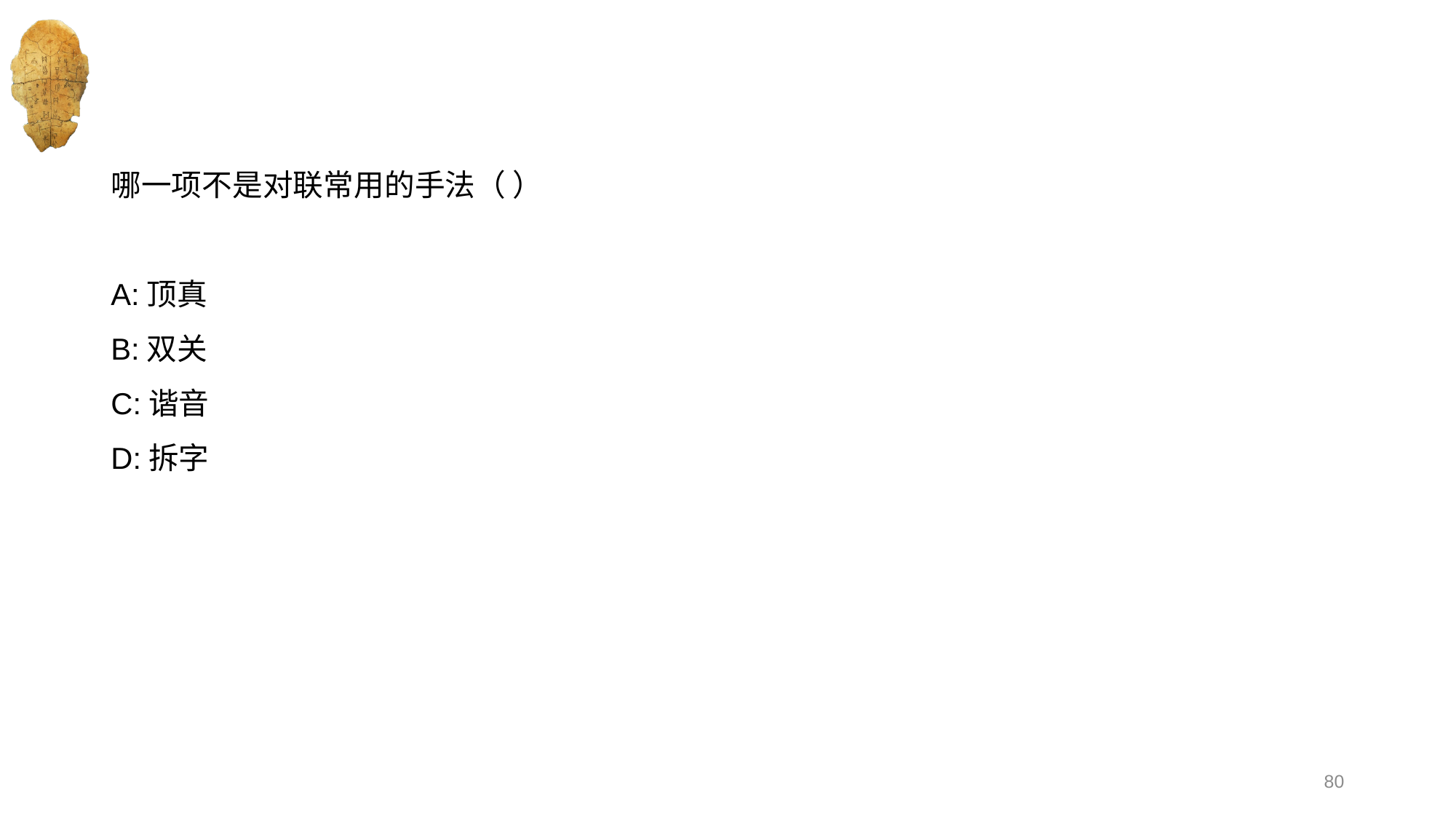

#
哪一项不是对联常用的手法（ ）

A:顶真
B:双关
C:谐音
D:拆字

80